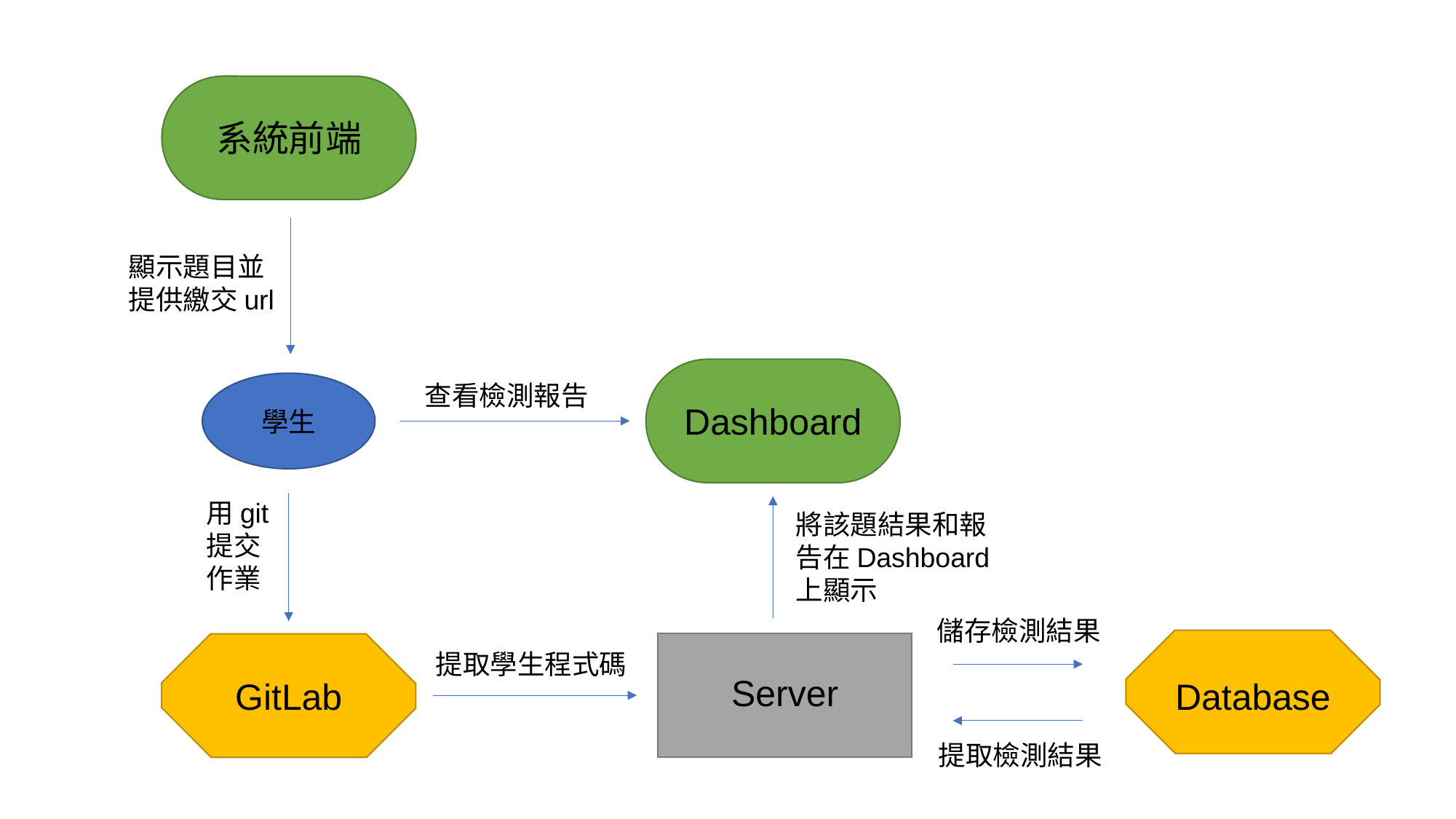

系統前端
顯示題目並提供繳交url

Dashboard
將該題結果和報告在Dashboard上顯示
儲存檢測結果

Server
Database
提取檢測結果

查看檢測報告
學生
用git提交作業

提取學生程式碼
GitLab